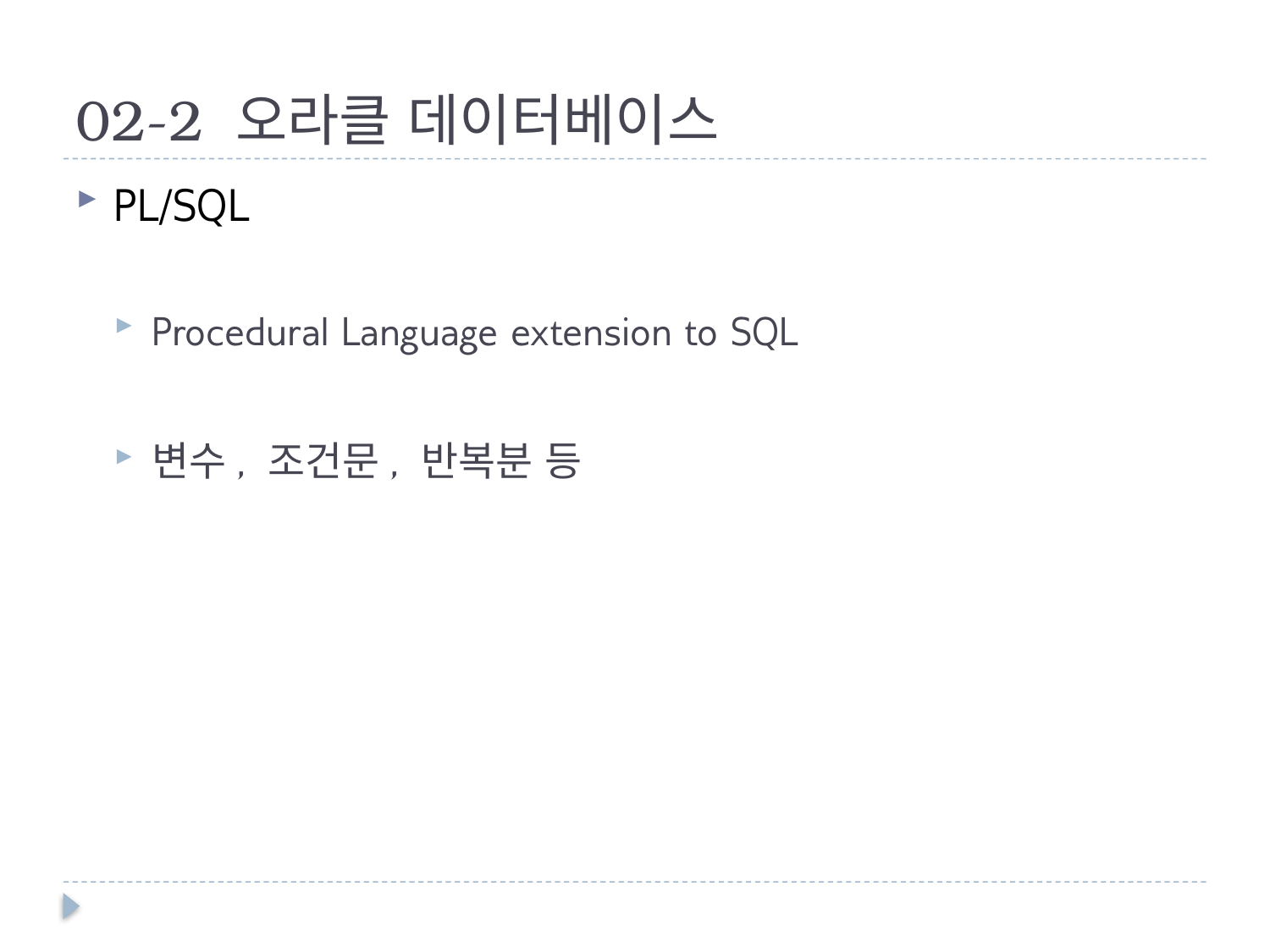

# 02-2 오라클 데이터베이스
PL/SQL

Procedural Language extension to SQL

변수, 조건문, 반복분 등